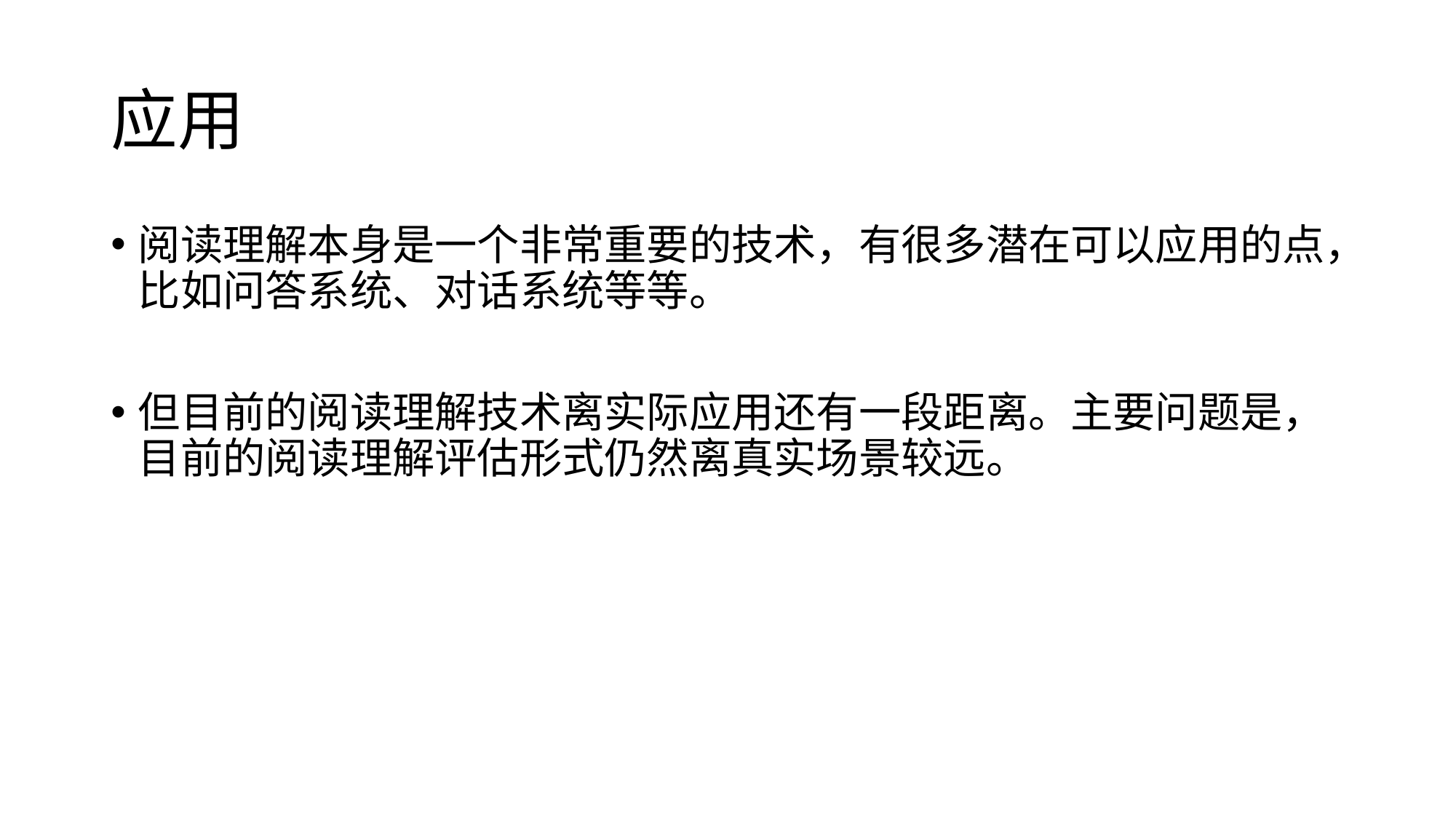

# 应用
阅读理解本身是一个非常重要的技术，有很多潜在可以应用的点，比如问答系统、对话系统等等。

但目前的阅读理解技术离实际应用还有一段距离。主要问题是，目前的阅读理解评估形式仍然离真实场景较远。